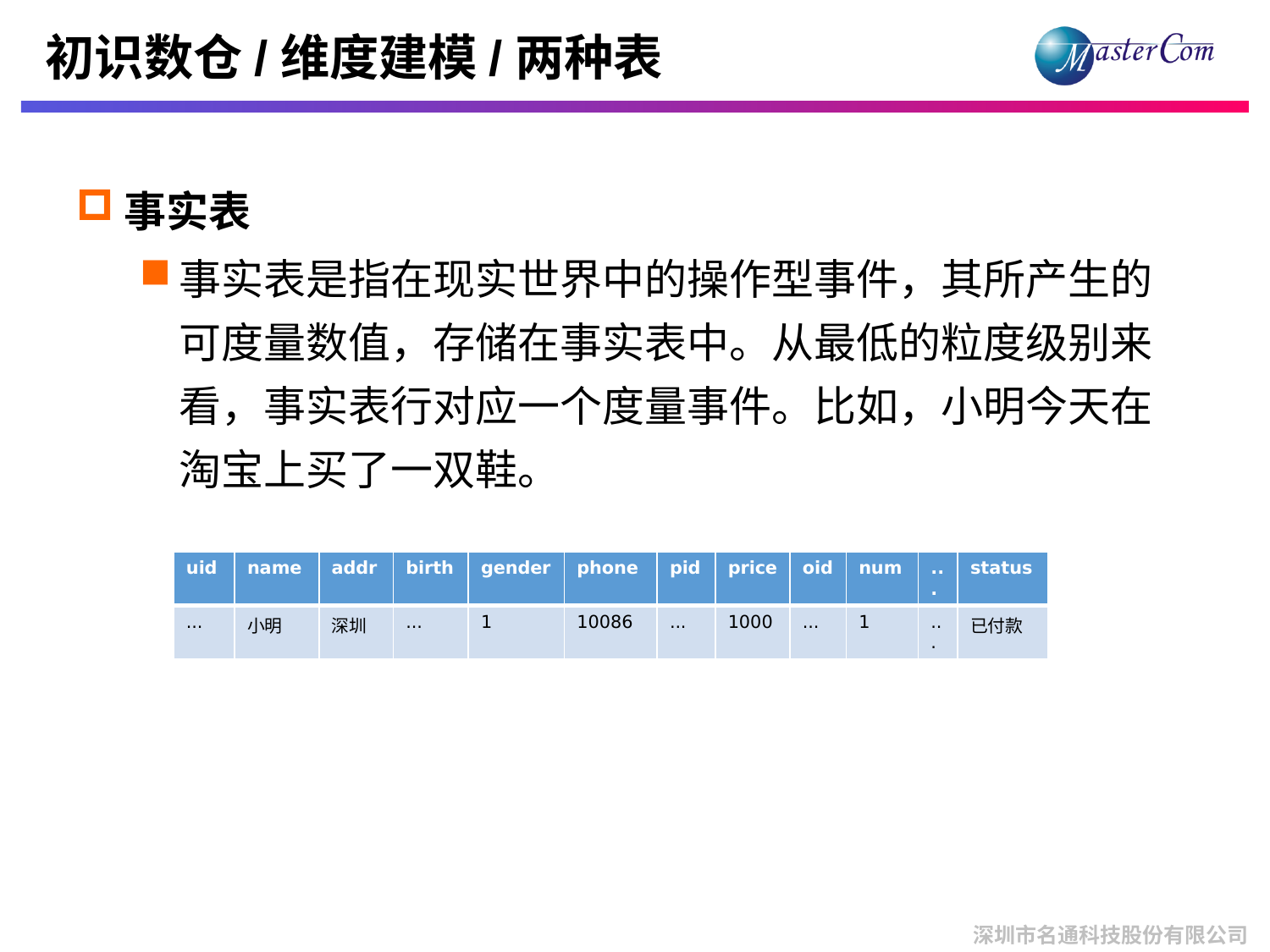

# 初识数仓/维度建模/两种表
事实表
事实表是指在现实世界中的操作型事件，其所产生的可度量数值，存储在事实表中。从最低的粒度级别来看，事实表行对应一个度量事件。比如，小明今天在淘宝上买了一双鞋。
| uid | name | addr | birth | gender | phone | pid | price | oid | num | ... | status |
| --- | --- | --- | --- | --- | --- | --- | --- | --- | --- | --- | --- |
| ... | 小明 | 深圳 | ... | 1 | 10086 | ... | 1000 | ... | 1 | ... | 已付款 |